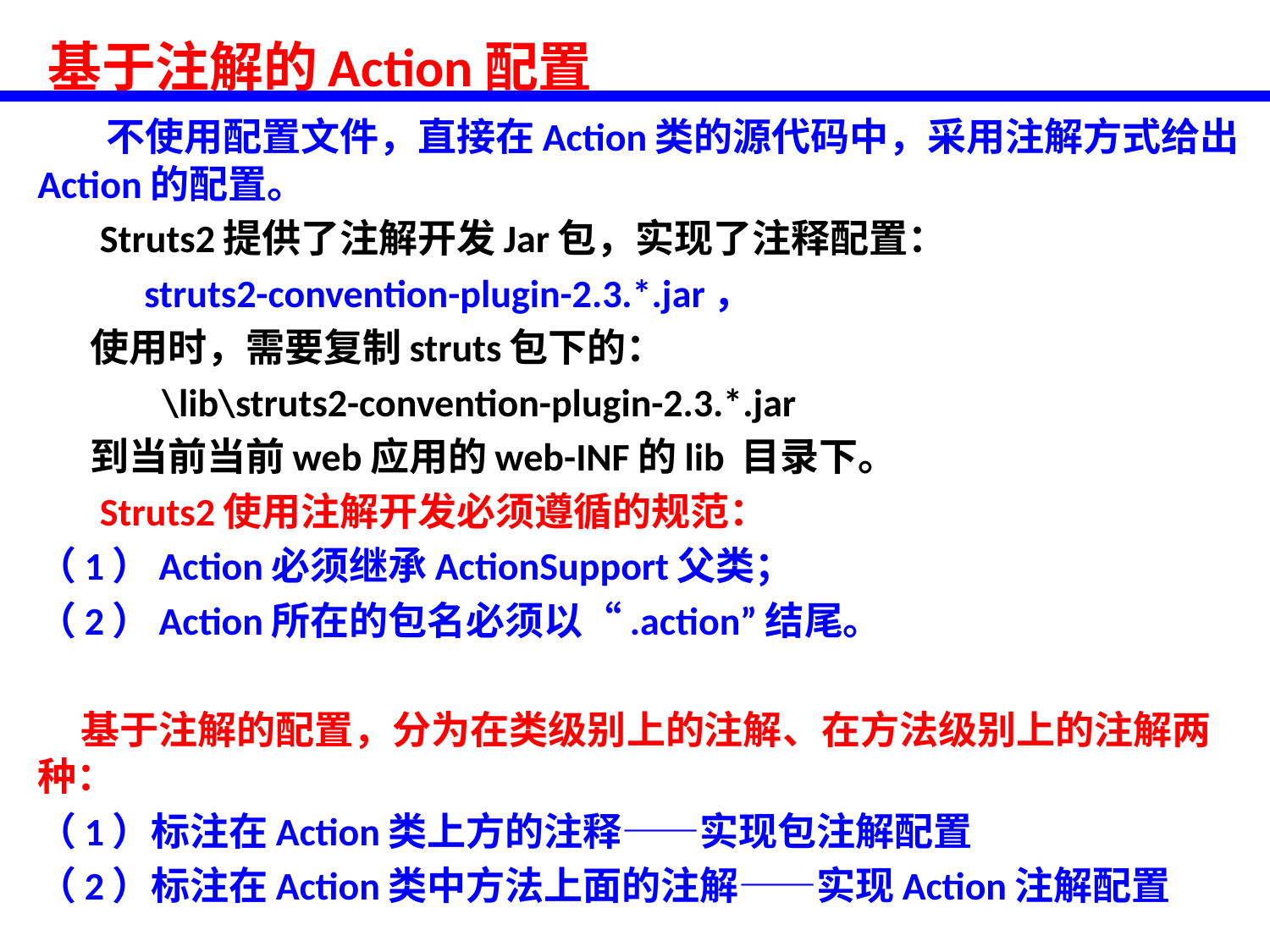

# 基于注解的Action配置
       不使用配置文件，直接在Action类的源代码中，采用注解方式给出Action的配置。
       Struts2提供了注解开发Jar包，实现了注释配置：
            struts2-convention-plugin-2.3.*.jar，
     使用时，需要复制struts包下的：
              \lib\struts2-convention-plugin-2.3.*.jar
     到当前当前web应用的web-INF的lib 目录下。
       Struts2使用注解开发必须遵循的规范：
（1）Action必须继承ActionSupport父类；
（2）Action所在的包名必须以“.action”结尾。

    基于注解的配置，分为在类级别上的注解、在方法级别上的注解两种：
（1）标注在Action类上方的注释——实现包注解配置
（2）标注在Action类中方法上面的注解——实现Action注解配置